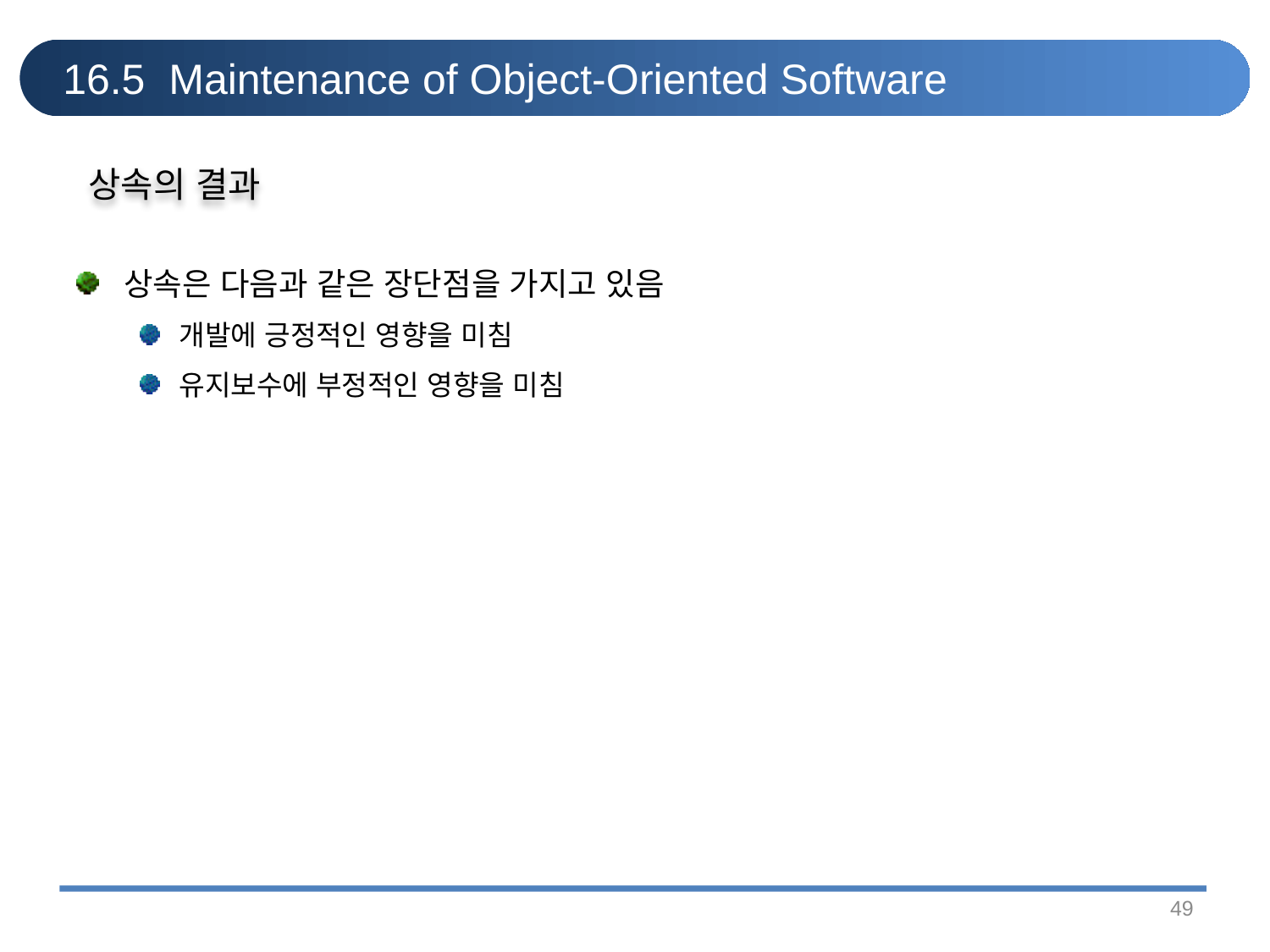

# 16.5  Maintenance of Object-Oriented Software
상속의 결과
상속은 다음과 같은 장단점을 가지고 있음
개발에 긍정적인 영향을 미침
유지보수에 부정적인 영향을 미침
49